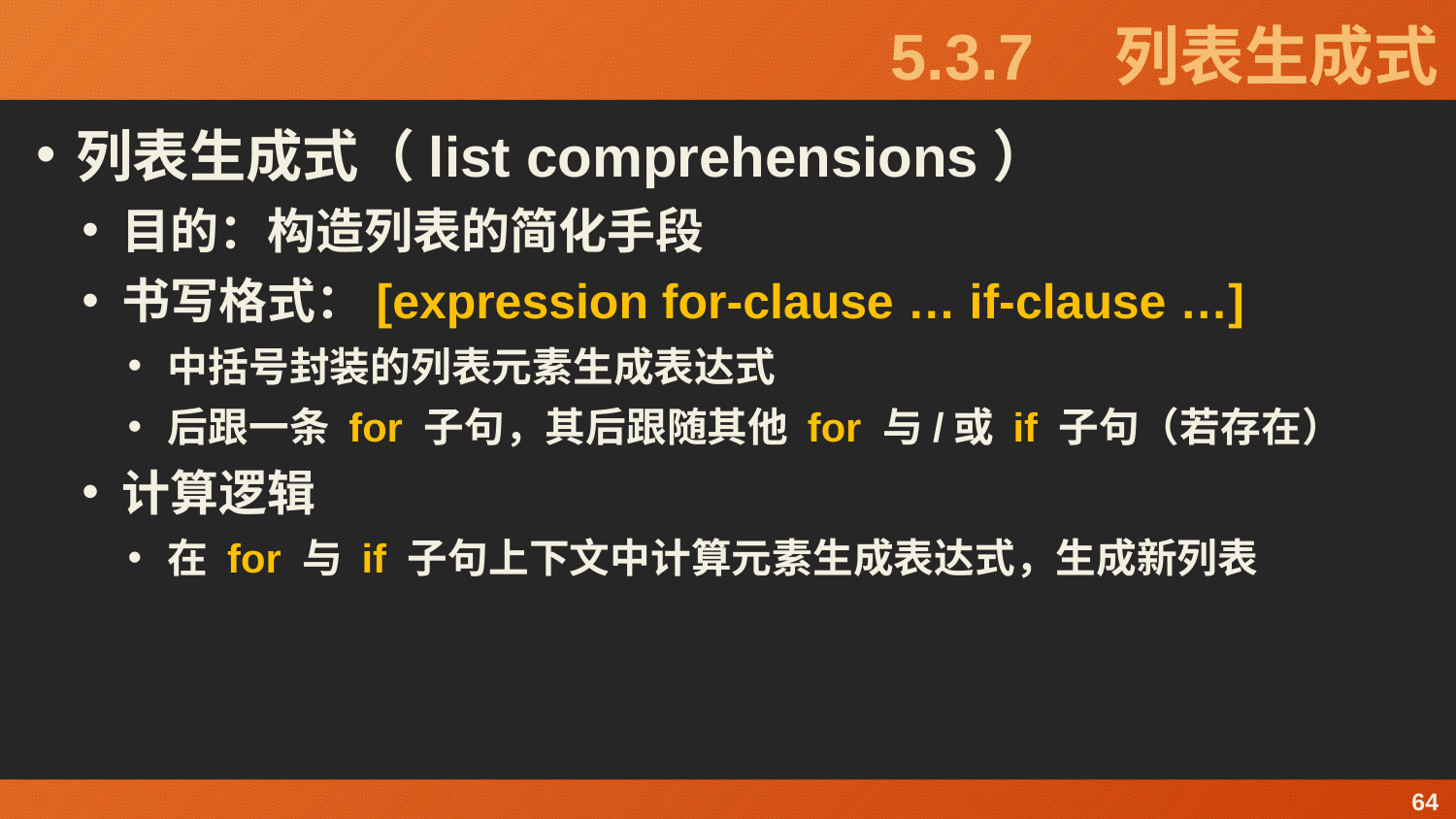

# 5.3.7　列表生成式
列表生成式（list comprehensions）
目的：构造列表的简化手段
书写格式：[expression for-clause … if-clause …]
中括号封装的列表元素生成表达式
后跟一条 for 子句，其后跟随其他 for 与/或 if 子句（若存在）
计算逻辑
在 for 与 if 子句上下文中计算元素生成表达式，生成新列表
64